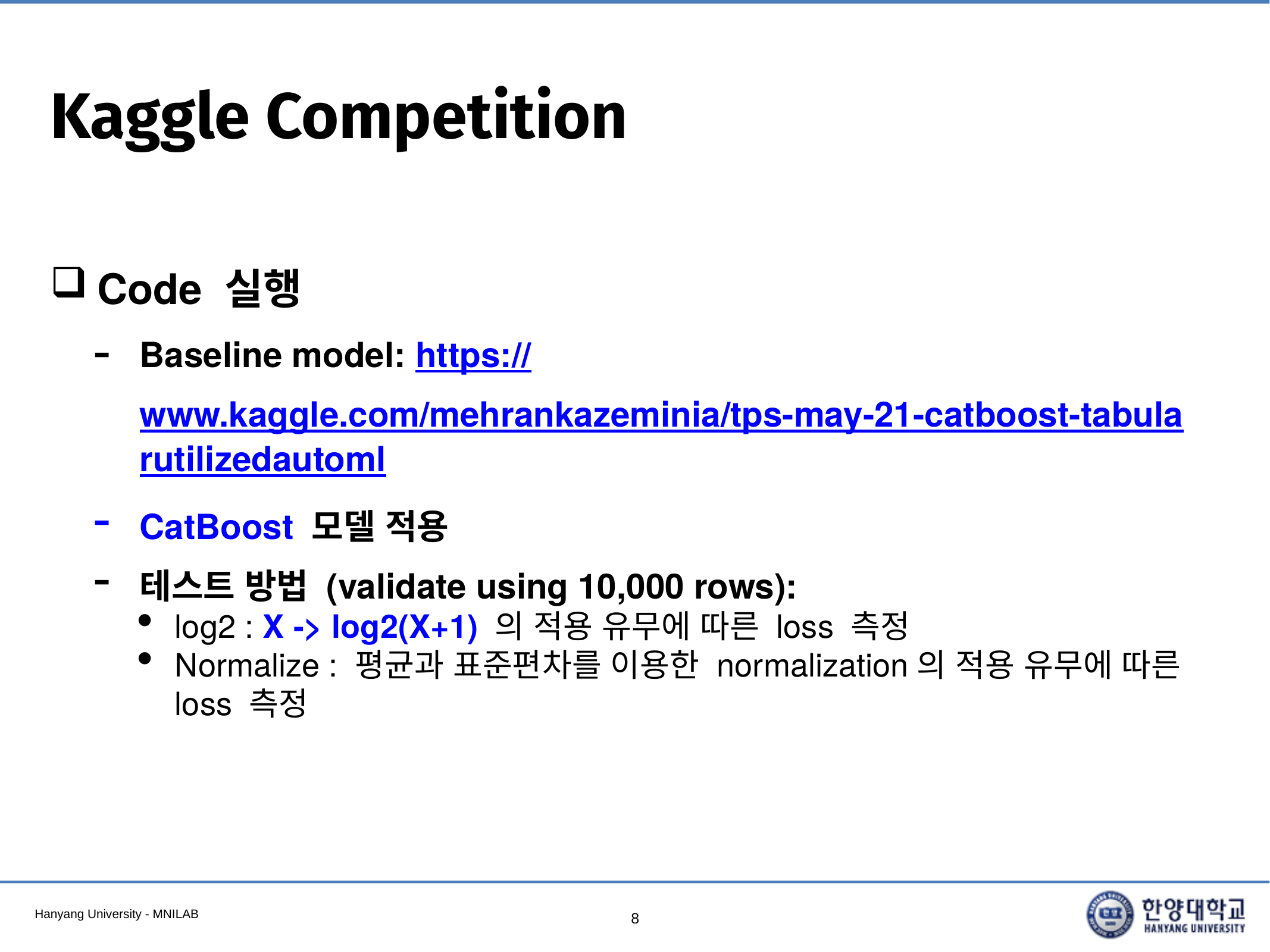

# Kaggle Competition
Code 실행
Baseline model: https://www.kaggle.com/mehrankazeminia/tps-may-21-catboost-tabularutilizedautoml
CatBoost 모델 적용
테스트 방법 (validate using 10,000 rows):
log2 : X -> log2(X+1) 의 적용 유무에 따른 loss 측정
Normalize : 평균과 표준편차를 이용한 normalization의 적용 유무에 따른 loss 측정
8